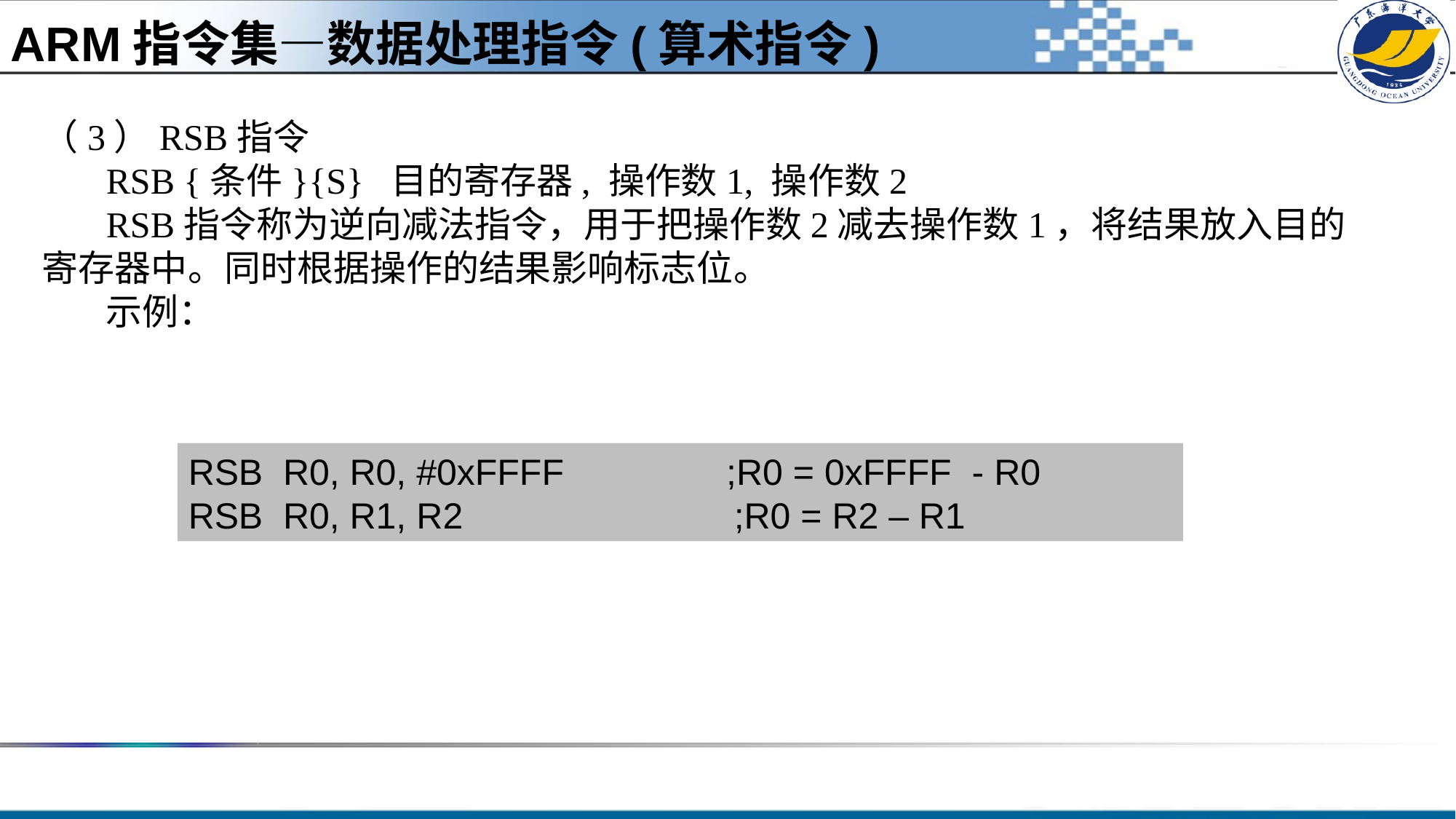

ARM指令集—数据处理指令(算术指令)
（3）RSB指令
RSB {条件}{S}  目的寄存器, 操作数1, 操作数2
RSB指令称为逆向减法指令，用于把操作数2减去操作数1，将结果放入目的寄存器中。同时根据操作的结果影响标志位。
示例：
RSB  R0, R0, #0xFFFF	          ;R0 = 0xFFFF  - R0
RSB  R0, R1, R2			;R0 = R2 – R1
50